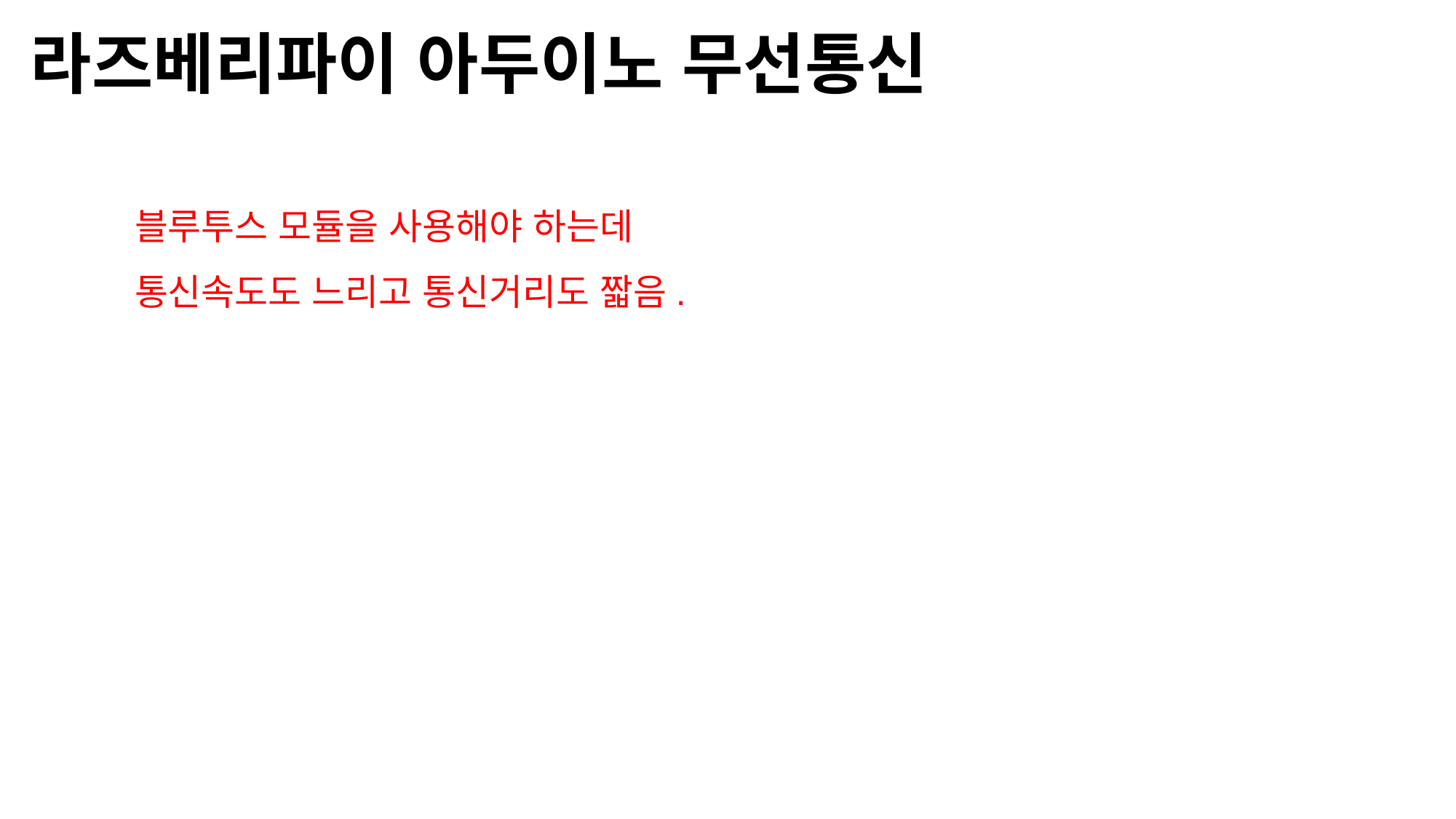

라즈베리파이 아두이노 무선통신
블루투스 모듈을 사용해야 하는데
통신속도도 느리고 통신거리도 짧음.